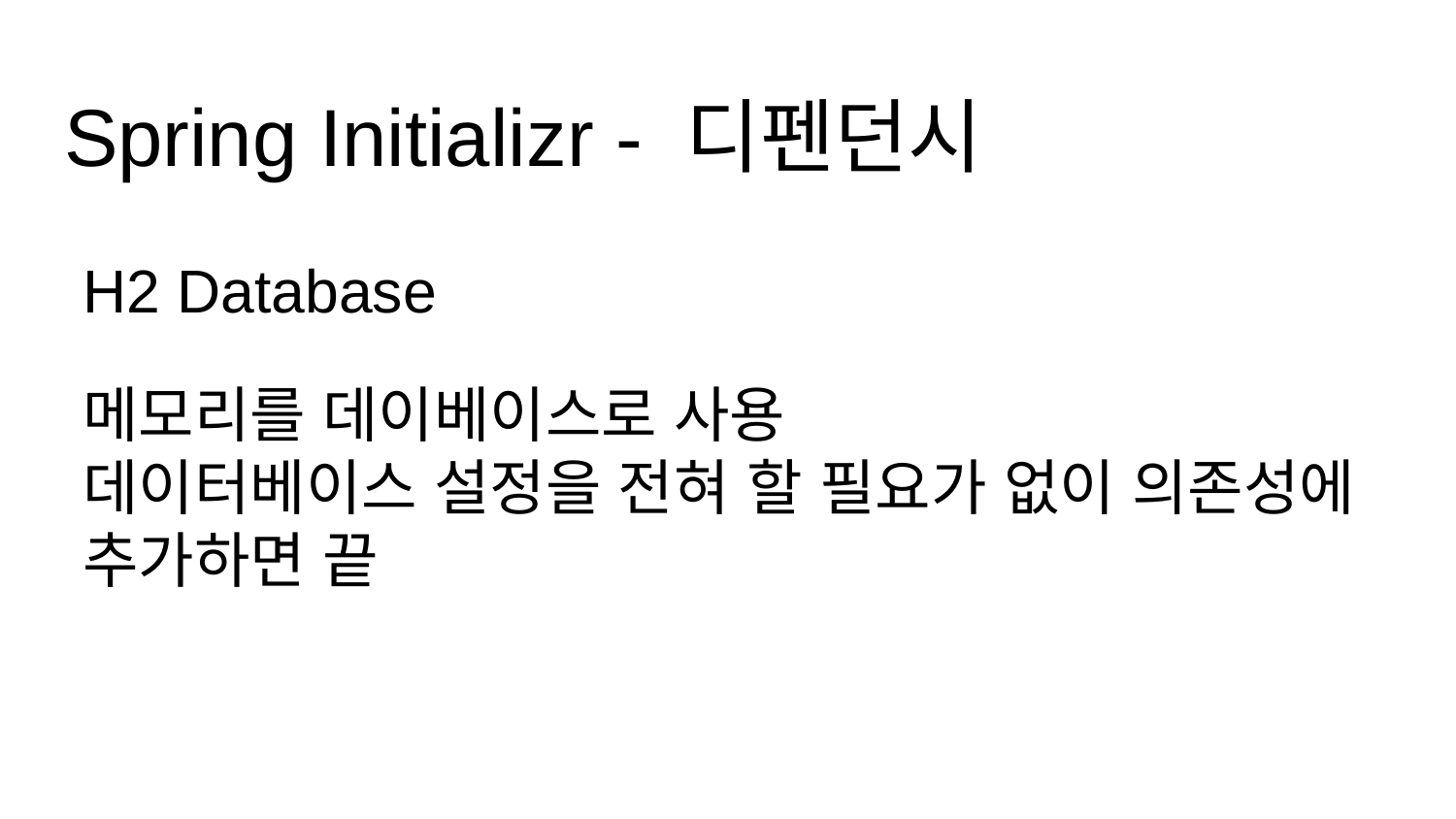

# Spring Initializr - 디펜던시
H2 Database
메모리를 데이베이스로 사용
데이터베이스 설정을 전혀 할 필요가 없이 의존성에 추가하면 끝